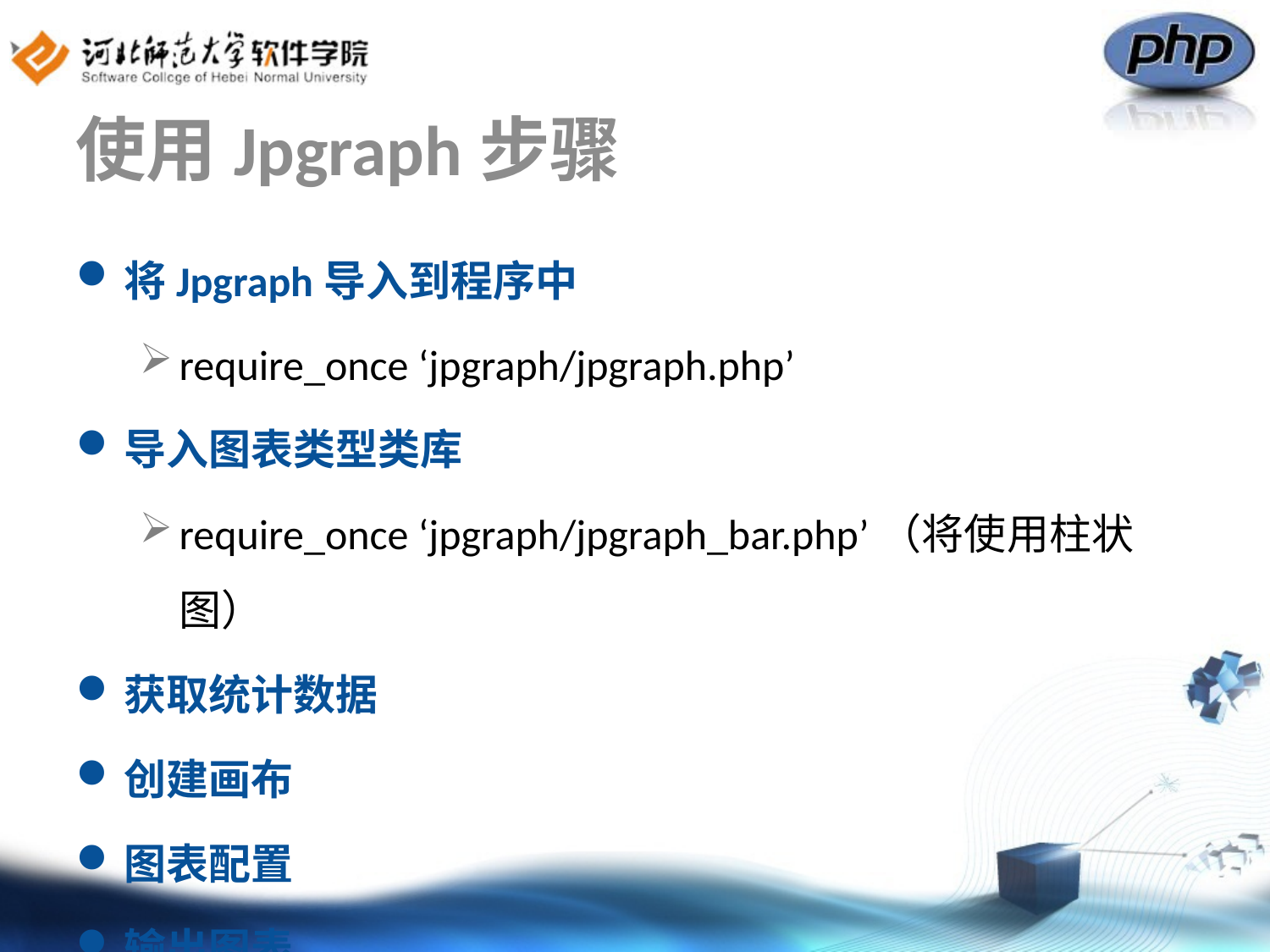

# 使用Jpgraph步骤
将Jpgraph导入到程序中
require_once ‘jpgraph/jpgraph.php’
导入图表类型类库
require_once ‘jpgraph/jpgraph_bar.php’（将使用柱状图）
获取统计数据
创建画布
图表配置
输出图表